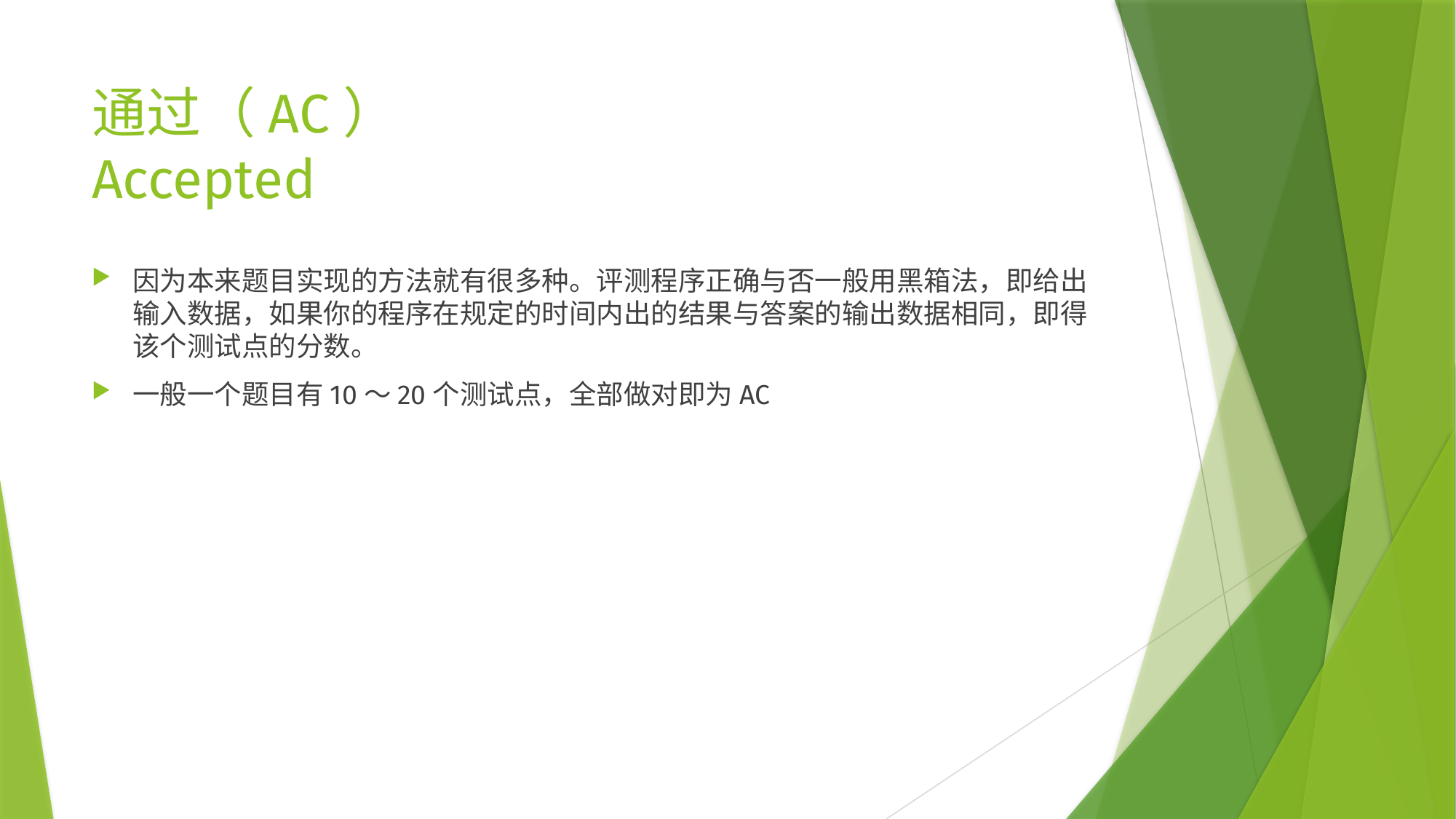

# 通过（AC） Accepted
因为本来题目实现的方法就有很多种。评测程序正确与否一般用黑箱法，即给出输入数据，如果你的程序在规定的时间内出的结果与答案的输出数据相同，即得该个测试点的分数。
一般一个题目有10～20个测试点，全部做对即为AC